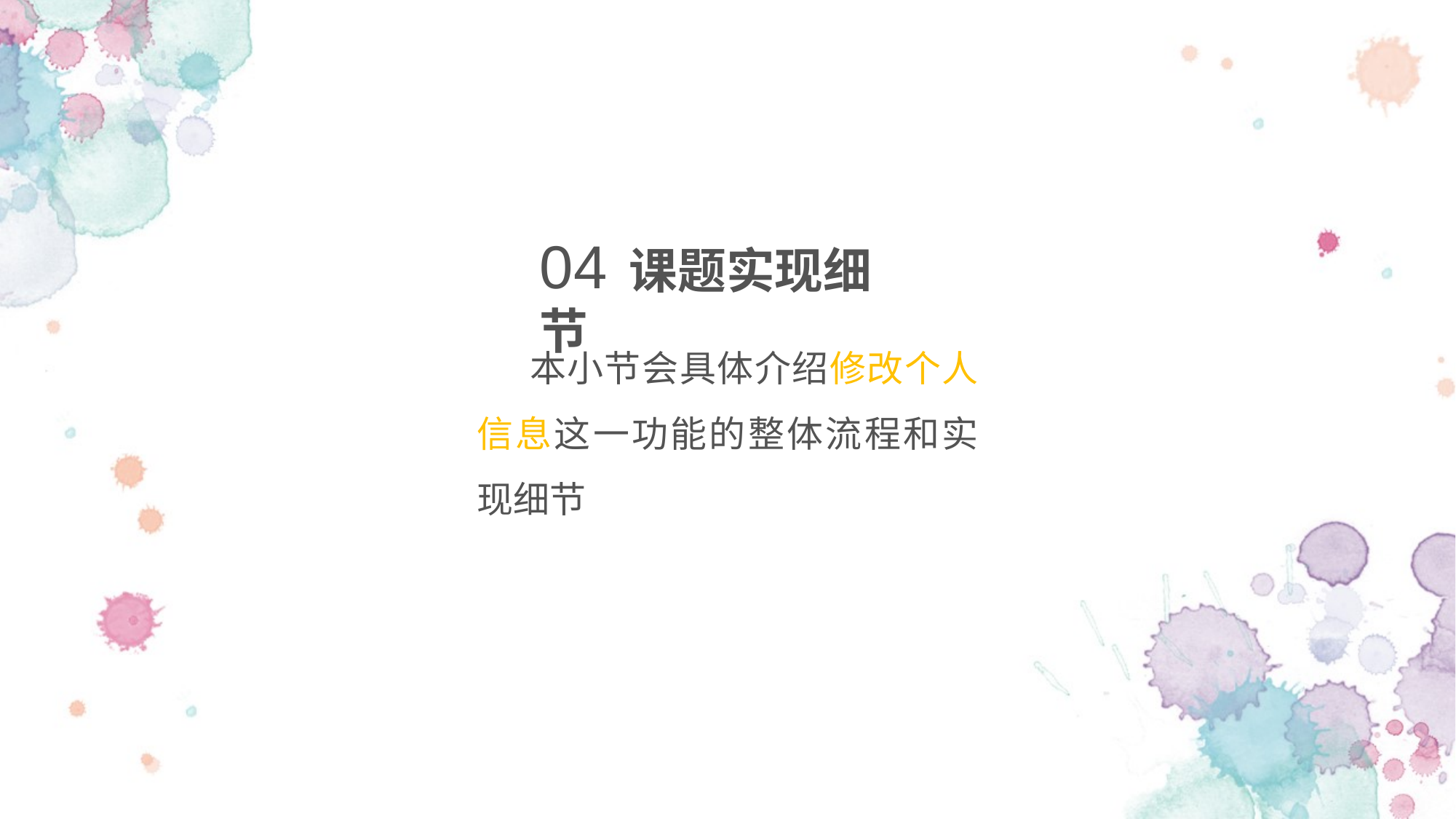

04 课题实现细节
       本小节会具体介绍修改个人信息这一功能的整体流程和实现细节